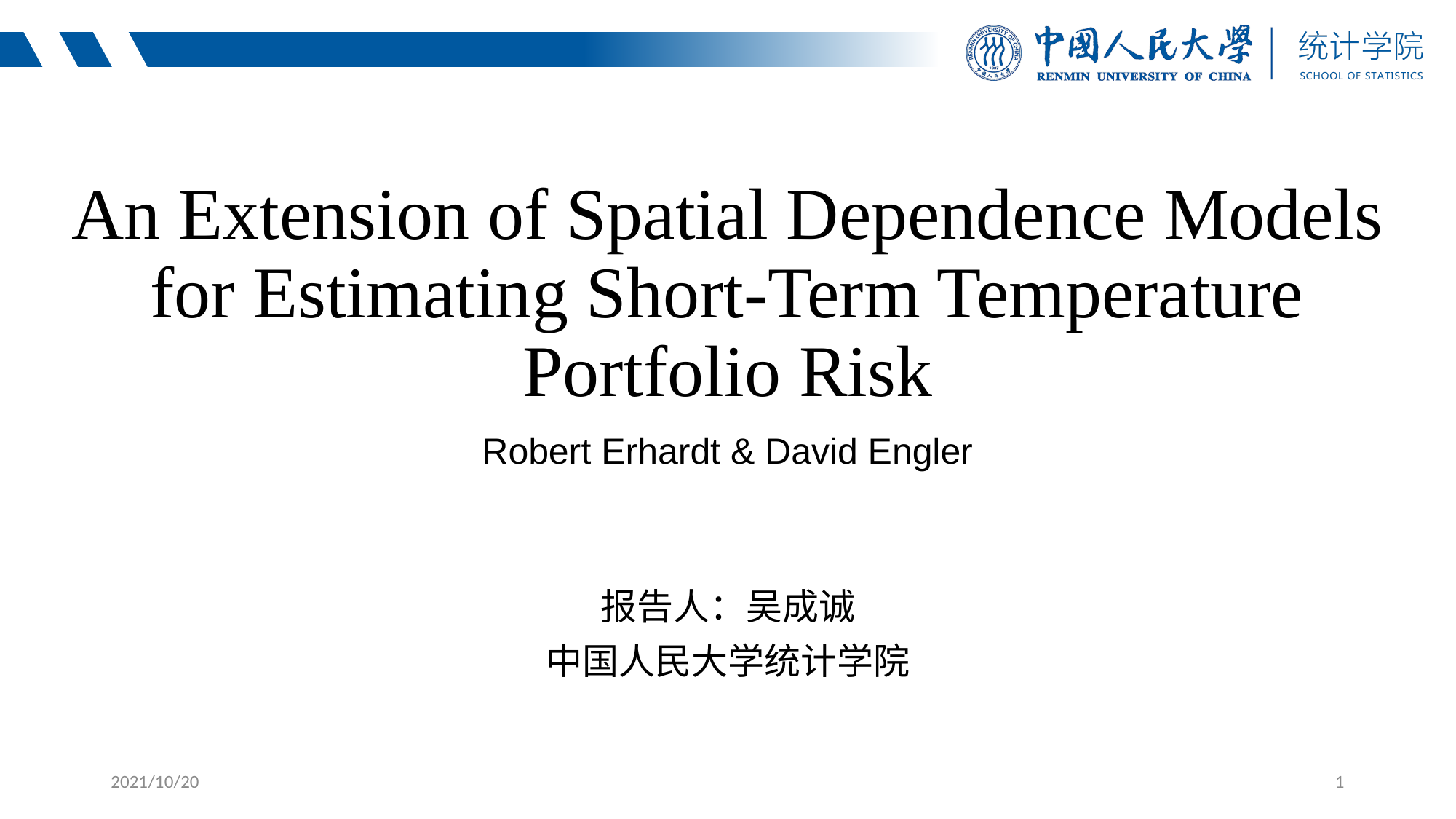

# An Extension of Spatial Dependence Models for Estimating Short-Term Temperature Portfolio Risk
Robert Erhardt & David Engler
报告人：吴成诚
中国人民大学统计学院
2021/10/20
1